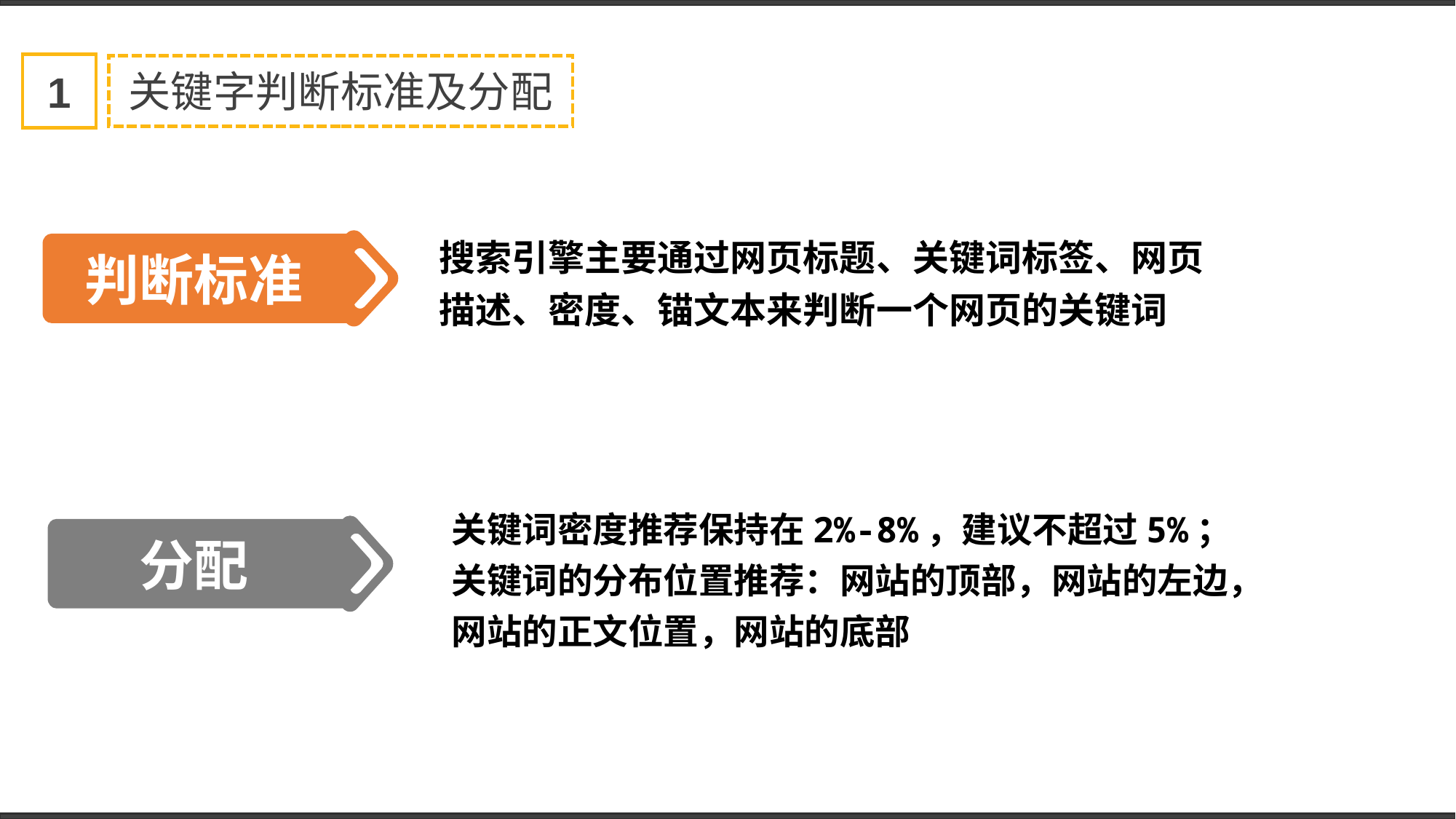

1

关键字判断标准及分配
搜索引擎主要通过网页标题、关键词标签、网页描述、密度、锚文本来判断一个网页的关键词
判断标准
关键词密度推荐保持在2%-8%，建议不超过5%；
关键词的分布位置推荐：网站的顶部，网站的左边，网站的正文位置，网站的底部
分配